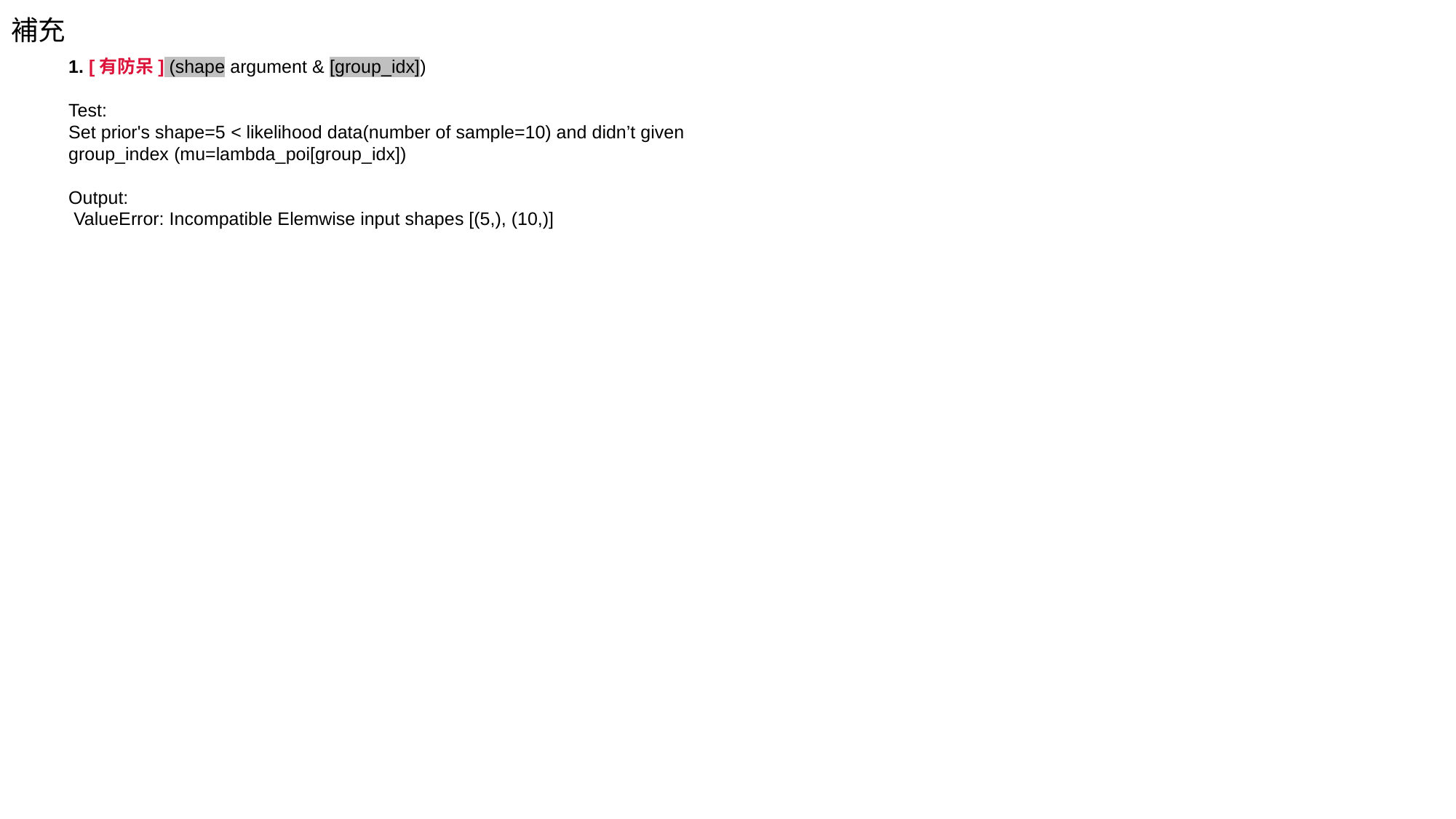

補充
1. [有防呆] (shape argument & [group_idx])

Test:
Set prior's shape=5 < likelihood data(number of sample=10) and didn’t given group_index (mu=lambda_poi[group_idx])

Output:
 ValueError: Incompatible Elemwise input shapes [(5,), (10,)]